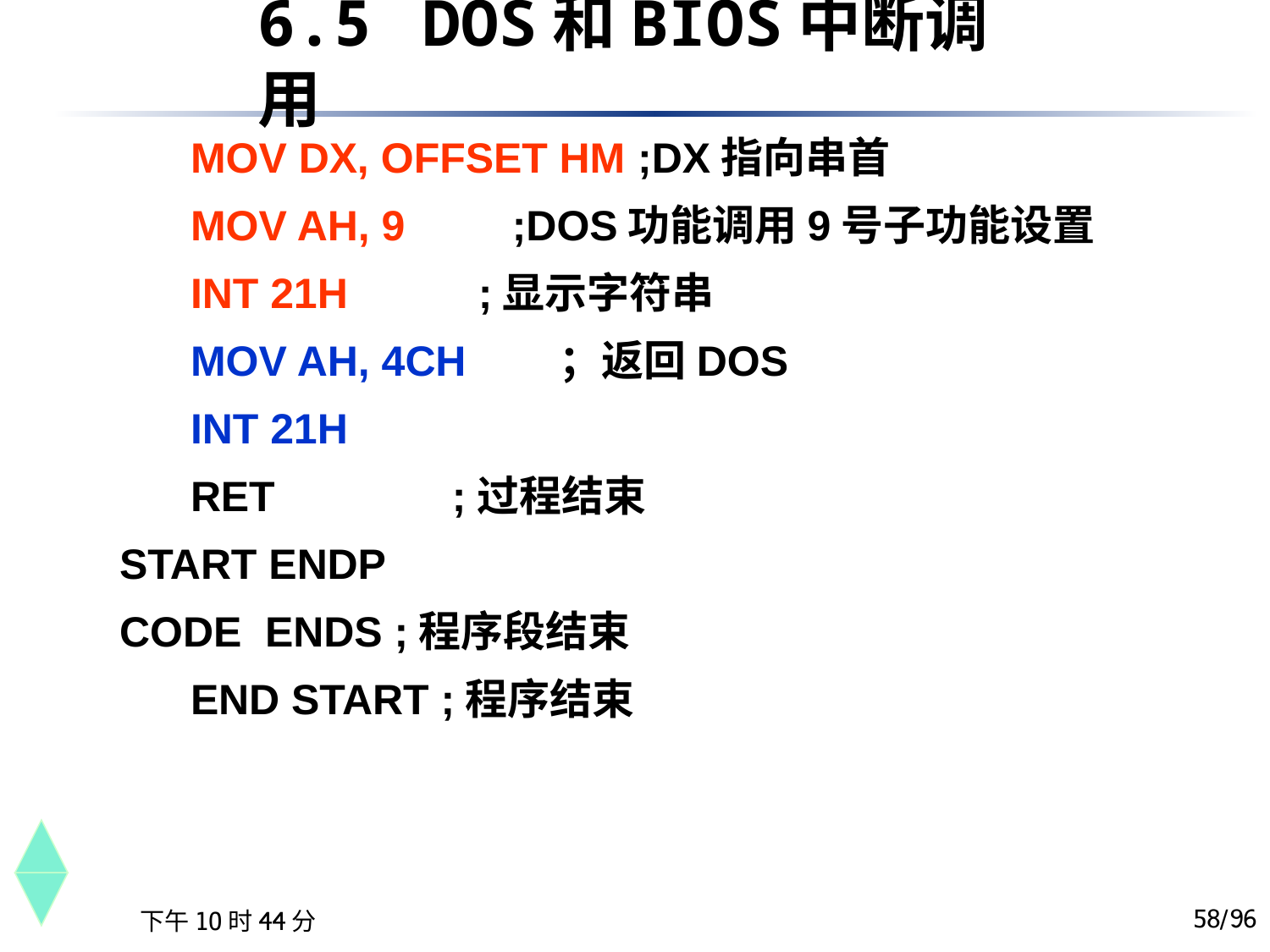

6.5	 DOS和BIOS中断调用
      MOV DX, OFFSET HM ;DX指向串首
      MOV AH, 9         ;DOS功能调用9号子功能设置
      INT 21H           ;显示字符串
      MOV AH, 4CH       ；返回DOS
      INT 21H
      RET               ;过程结束
START ENDP
CODE  ENDS ;程序段结束
      END START ;程序结束
58/96
下午10时44分